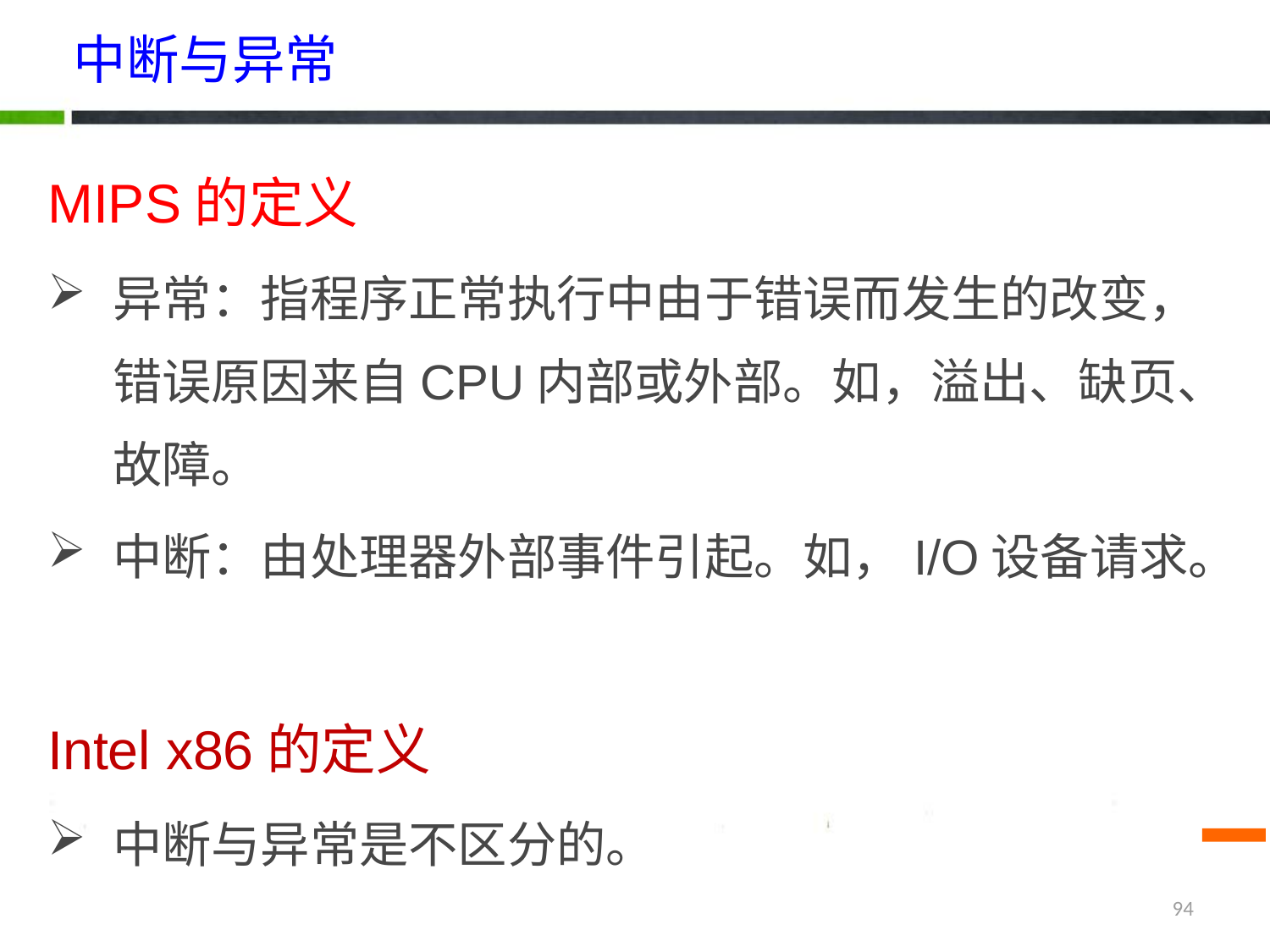

# 中断与异常
MIPS的定义
异常：指程序正常执行中由于错误而发生的改变，错误原因来自CPU内部或外部。如，溢出、缺页、故障。
中断：由处理器外部事件引起。如，I/O设备请求。

Intel x86的定义
中断与异常是不区分的。
94